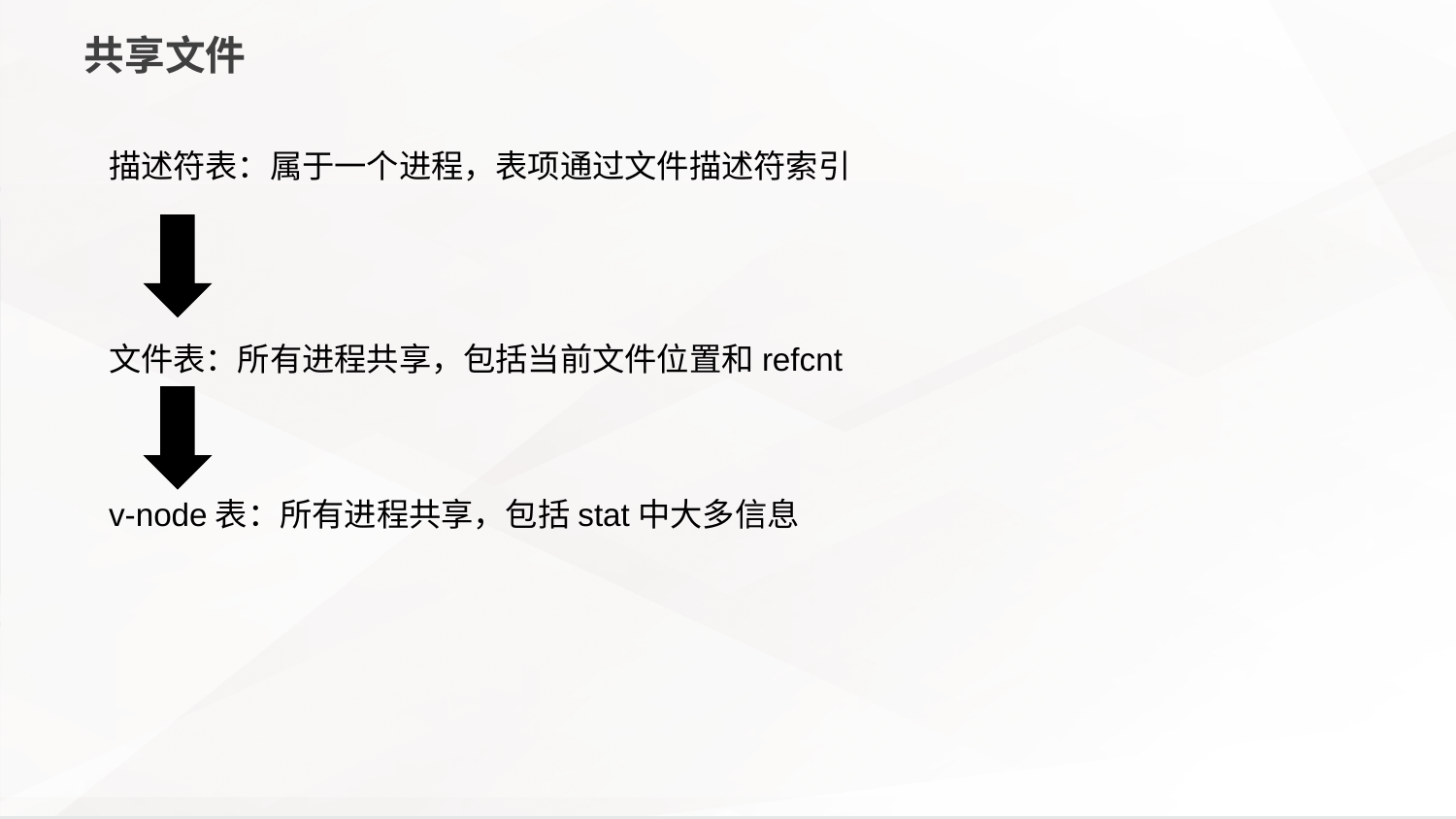

共享文件
描述符表：属于一个进程，表项通过文件描述符索引

文件表：所有进程共享，包括当前文件位置和refcnt

v-node表：所有进程共享，包括stat中大多信息